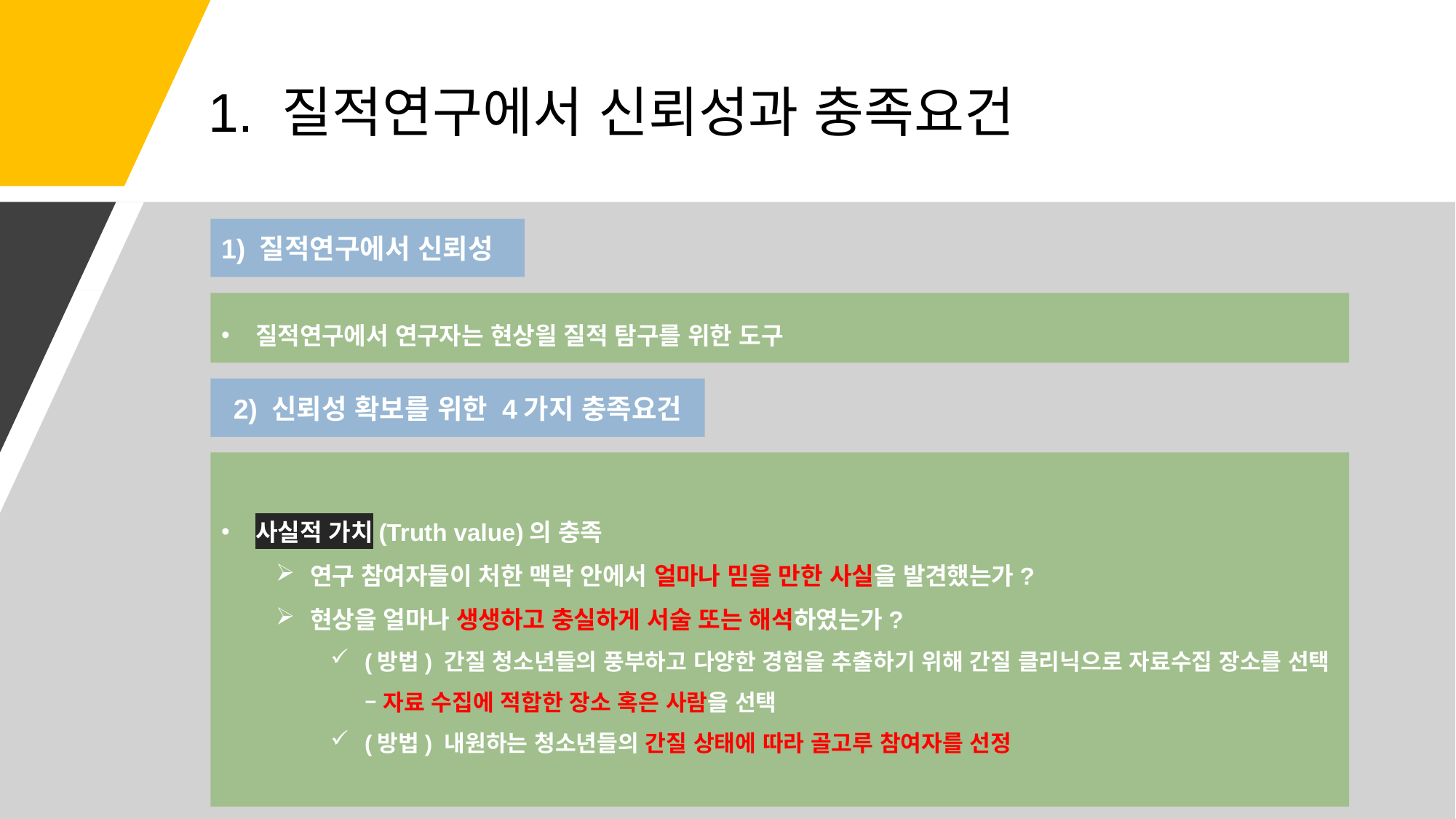

# 1. 질적연구에서 신뢰성과 충족요건

1) 질적연구에서 신뢰성
질적연구에서 연구자는 현상읠 질적 탐구를 위한 도구
2) 신뢰성 확보를 위한 4가지 충족요건
사실적 가치(Truth value)의 충족
연구 참여자들이 처한 맥락 안에서 얼마나 믿을 만한 사실을 발견했는가?
현상을 얼마나 생생하고 충실하게 서술 또는 해석하였는가?
(방법) 간질 청소년들의 풍부하고 다양한 경험을 추출하기 위해 간질 클리닉으로 자료수집 장소를 선택 – 자료 수집에 적합한 장소 혹은 사람을 선택
(방법) 내원하는 청소년들의 간질 상태에 따라 골고루 참여자를 선정